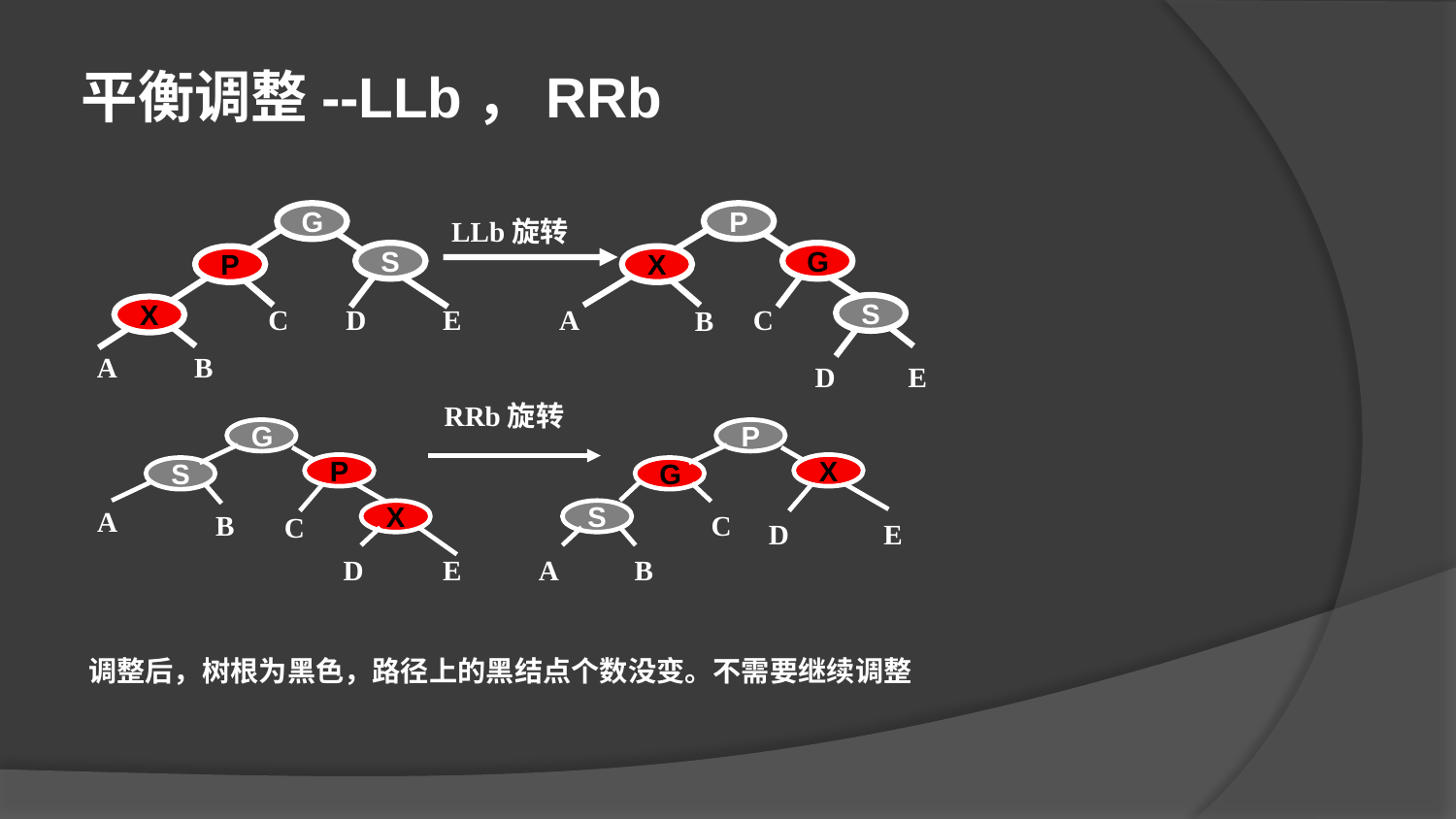

平衡调整--LLb，RRb
G
P
LLb旋转

S
G
P
X

C
D
E
A
C
S
B
X

A
B
D
E
RRb旋转
G
P

P
X

S
G

A
B
X
S
C
C
D
E

D
E
A
B
调整后，树根为黑色，路径上的黑结点个数没变。不需要继续调整